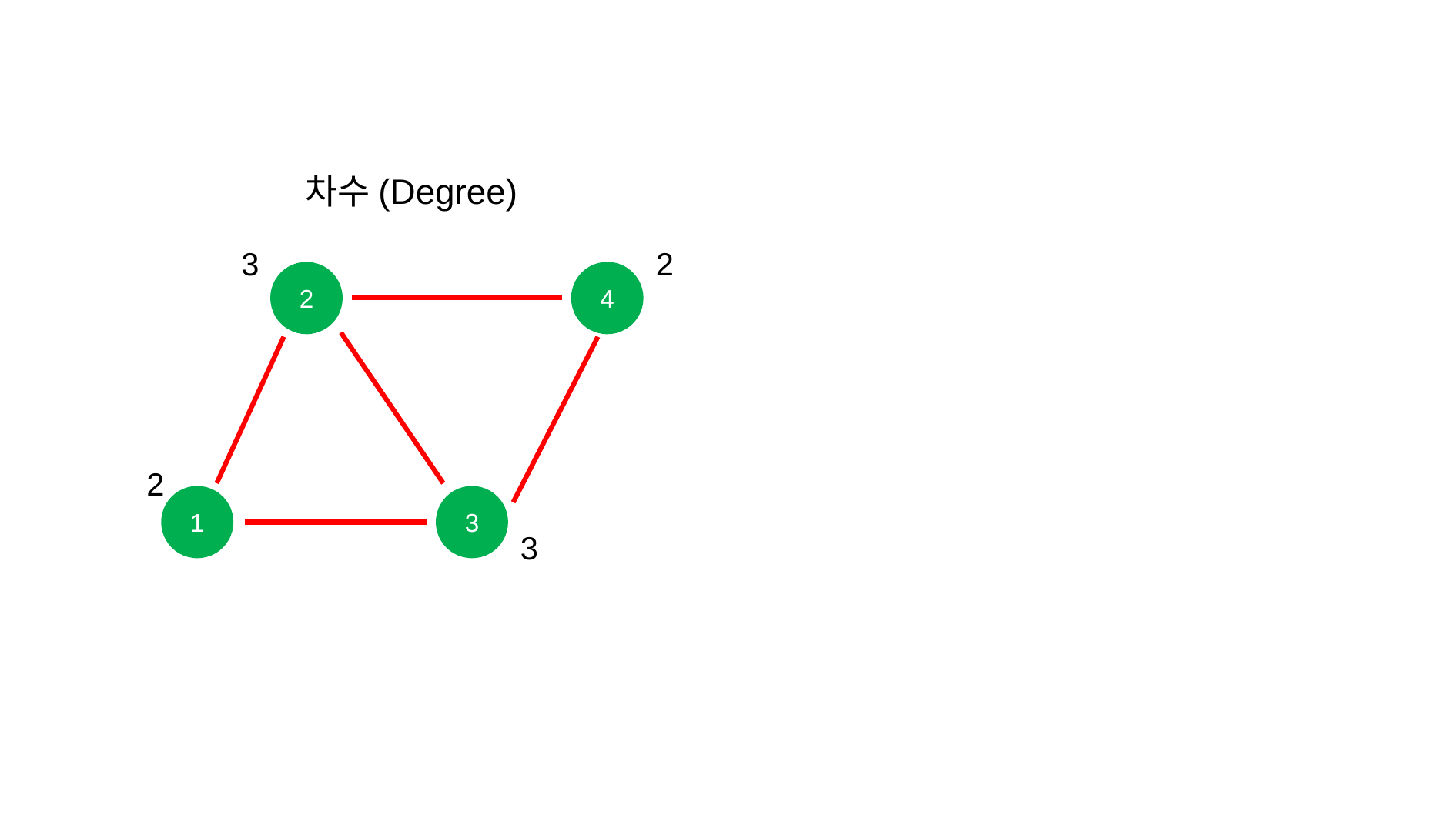

차수(Degree)
3
2
2
4
2
1
3
3